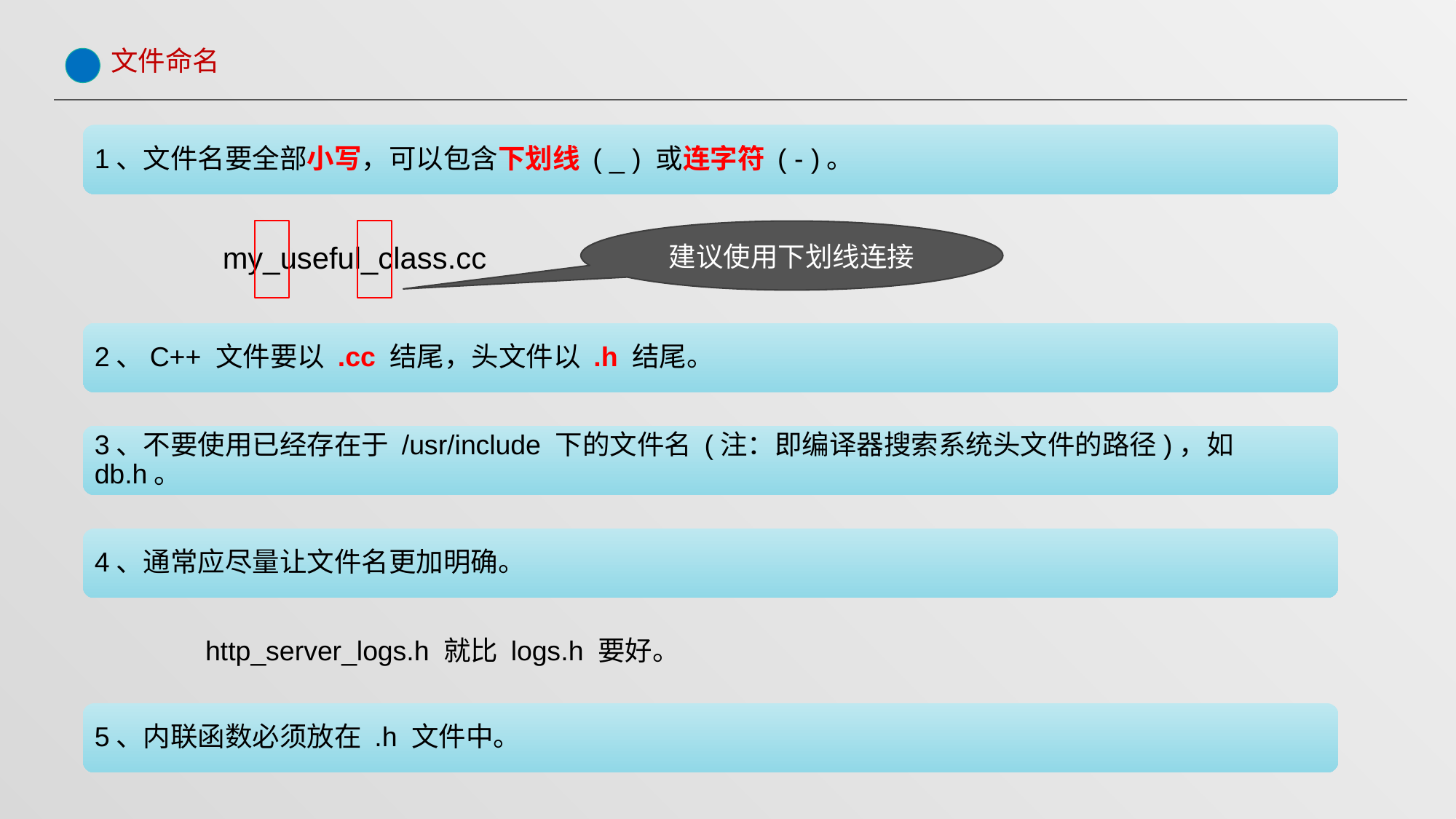

文件命名

1、文件名要全部小写，可以包含下划线 ( _ ) 或连字符 ( - )。

建议使用下划线连接
my_useful_class.cc

2、C++ 文件要以 .cc 结尾，头文件以 .h 结尾。

3、不要使用已经存在于 /usr/include 下的文件名 (注：即编译器搜索系统头文件的路径)，如 db.h。

4、通常应尽量让文件名更加明确。
http_server_logs.h 就比 logs.h 要好。

5、内联函数必须放在 .h 文件中。